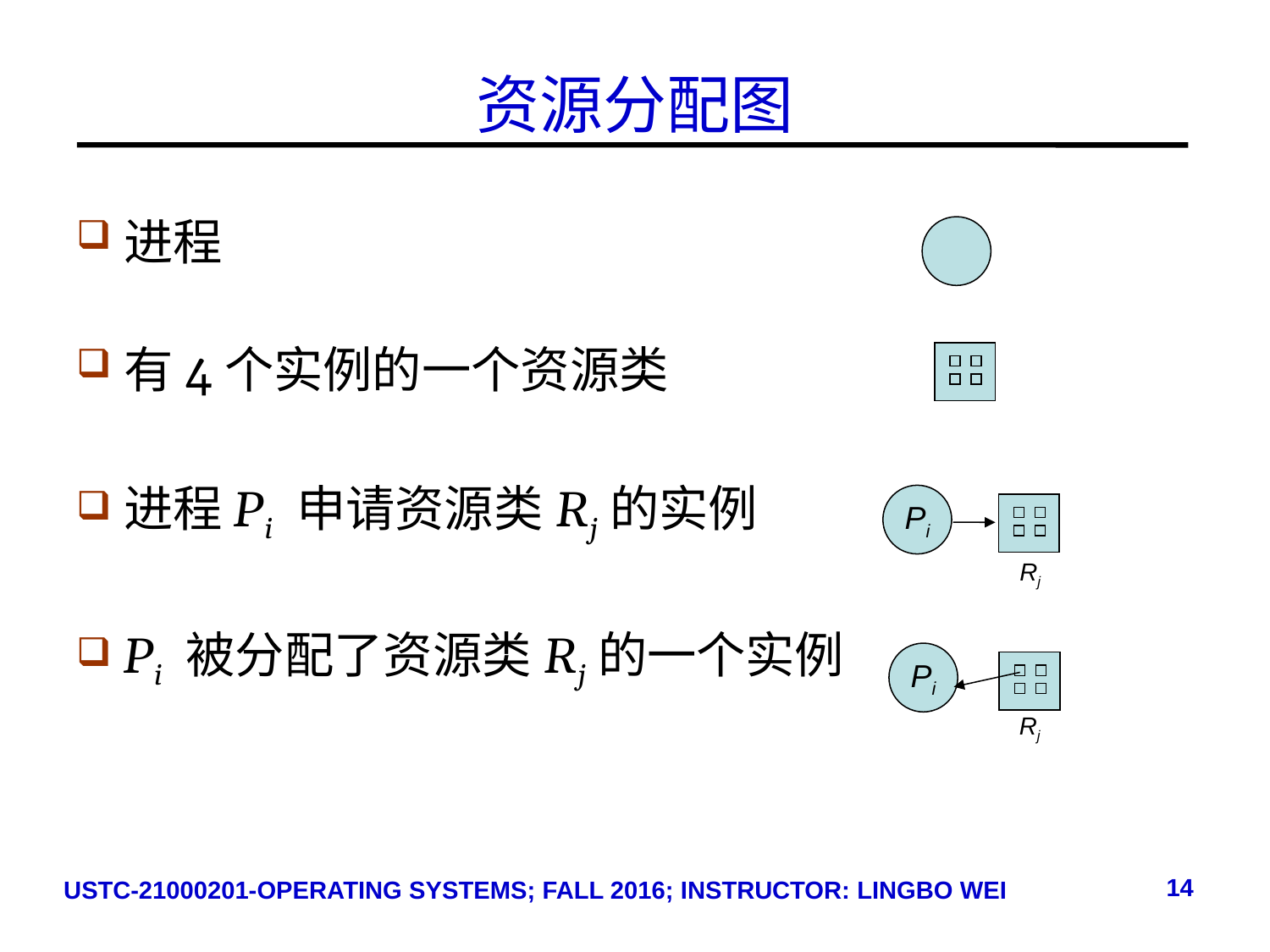

# 资源分配图
进程
有4个实例的一个资源类

进程Pi 申请资源类Rj的实例

Pi 被分配了资源类Rj的一个实例

Pi

Rj
Pi

Rj
14
USTC-21000201-OPERATING SYSTEMS; FALL 2016; INSTRUCTOR: LINGBO WEI